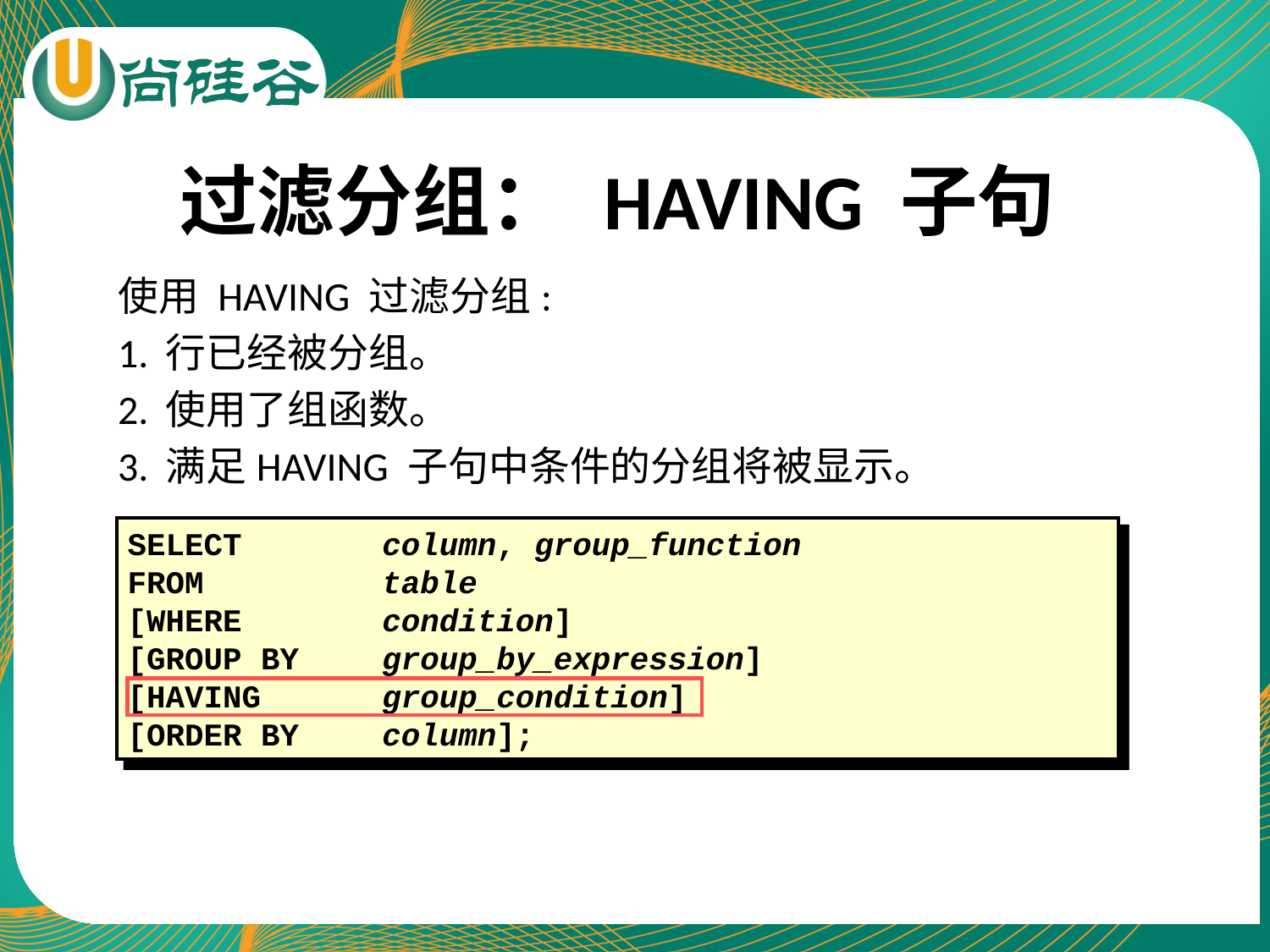

# 过滤分组： HAVING 子句
使用 HAVING 过滤分组:
1.	行已经被分组。
2.	使用了组函数。
3.	满足HAVING 子句中条件的分组将被显示。
SELECT	column, group_function
FROM		table
[WHERE	condition]
[GROUP BY	group_by_expression]
[HAVING	group_condition]
[ORDER BY	column];